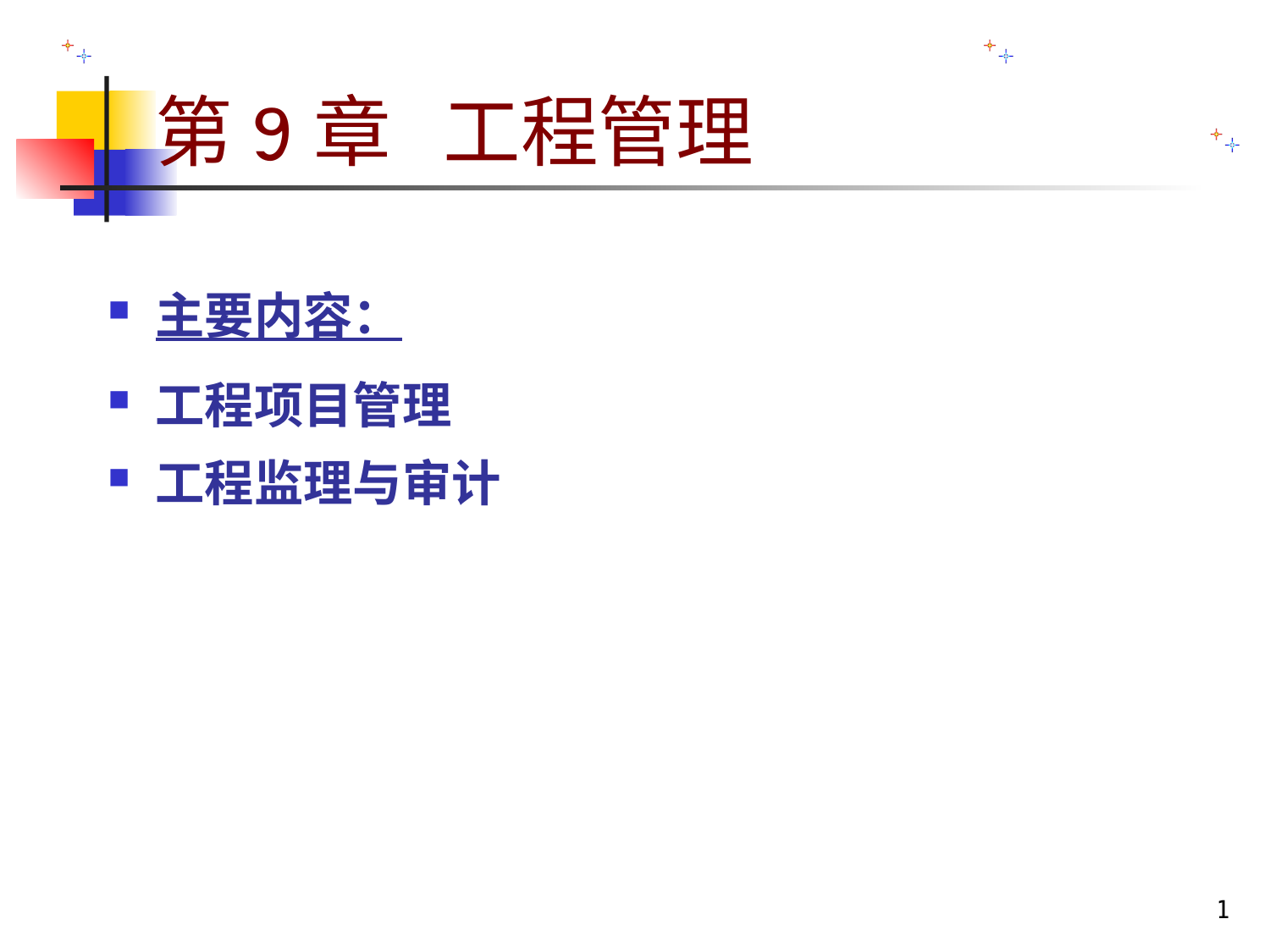

# 第9章   工程管理
主要内容：
工程项目管理
工程监理与审计
1